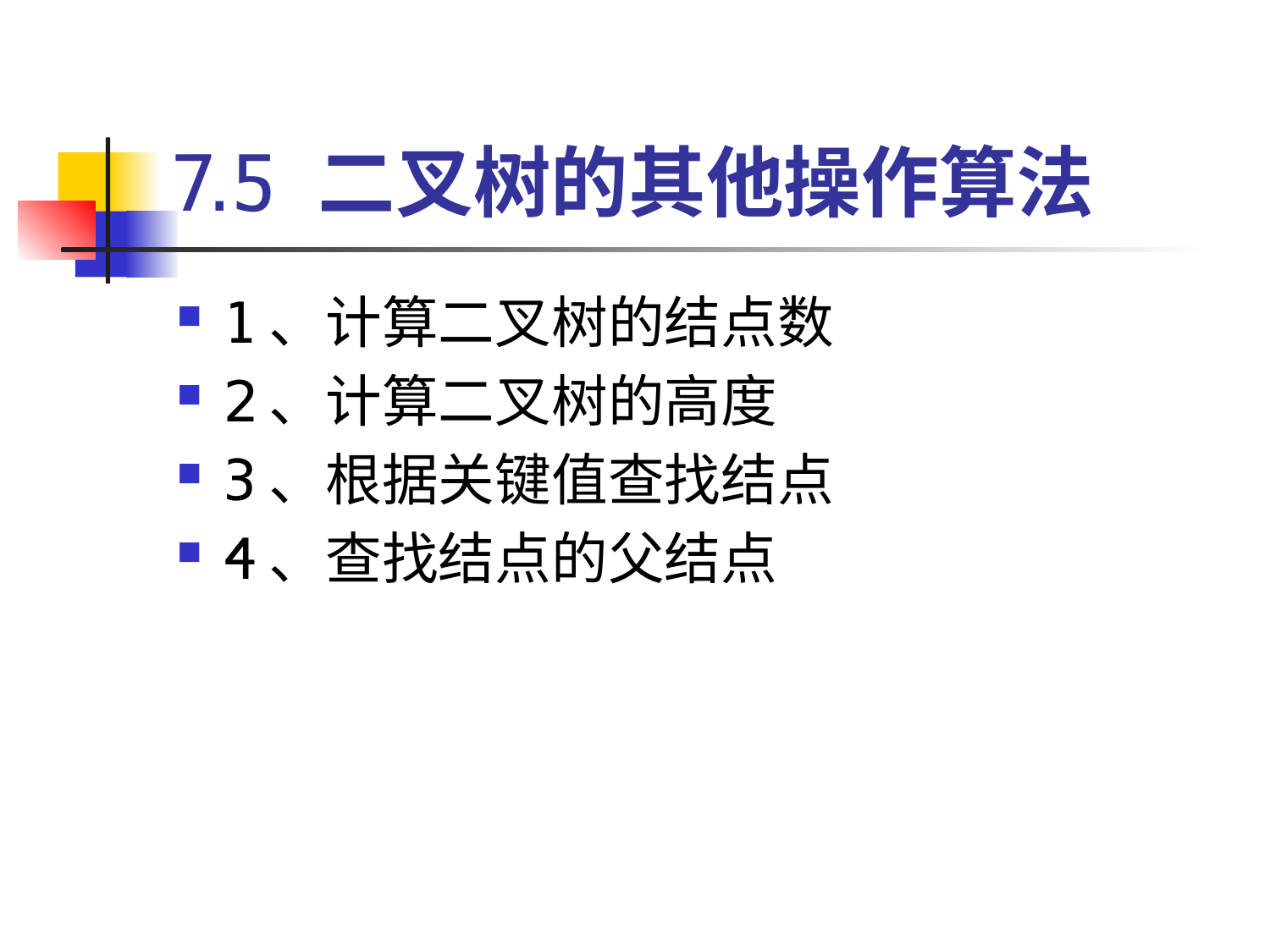

# 7.5 二叉树的其他操作算法
1、计算二叉树的结点数
2、计算二叉树的高度
3、根据关键值查找结点
4、查找结点的父结点